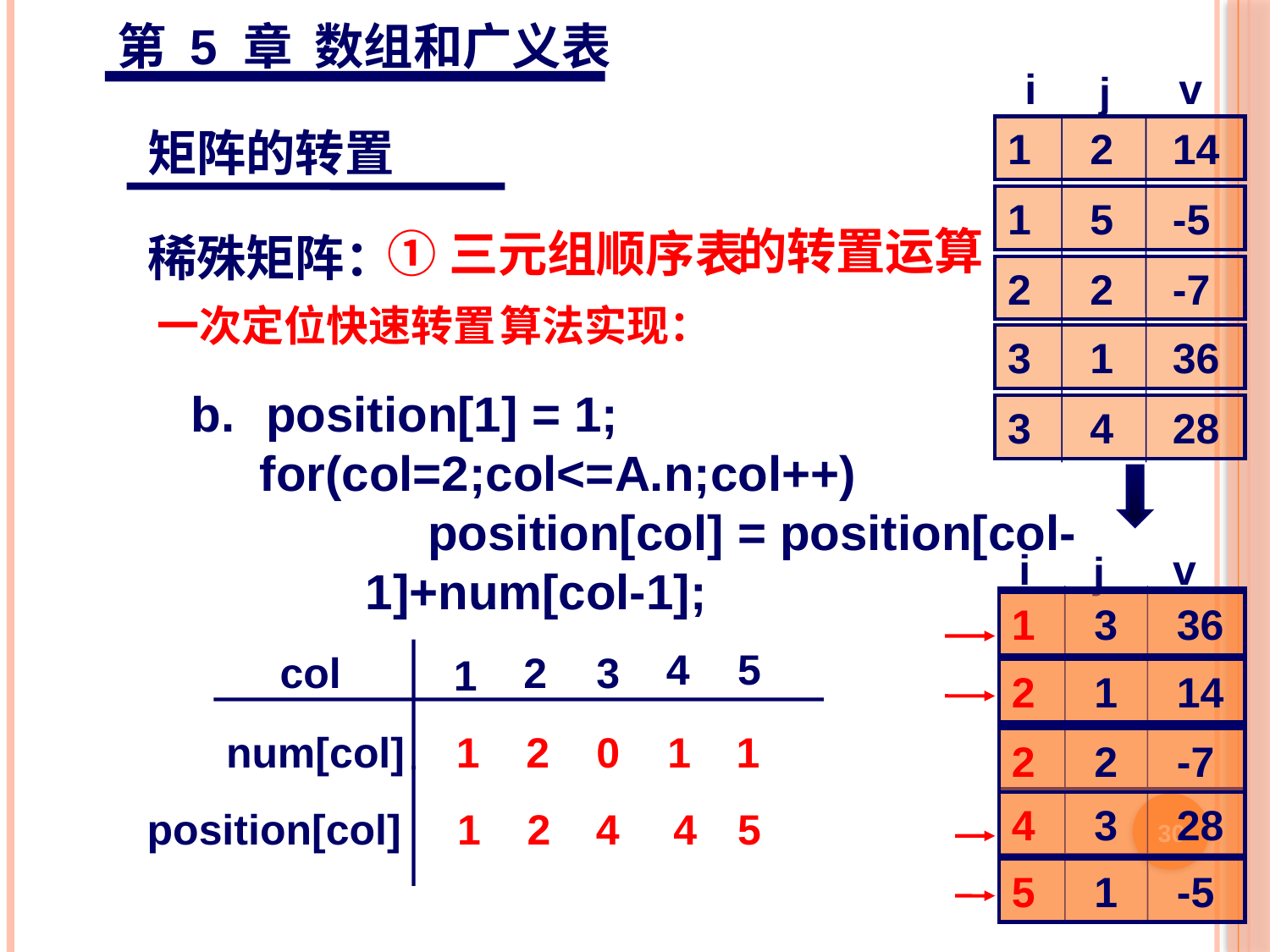

第 5 章  数组和广义表
i
v
j
1     2     14

1     5     -5
2     2     -7
3     1     36
3     4     28

矩阵的转置

稀殊矩阵：
的转置运算
①三元组顺序表
一次定位快速转置
算法实现：
  position[1] = 1;
     for(col=2;col<=A.n;col++)
        position[col] = position[col-1]+num[col-1];

i
v
j

1     3     36
2     1     14
2     2     -7
4     3     28
5     1     -5
4
5
col

2
3
1

num[col]
0
1
0
1
2
0
0
1

1
0

position[col]
1
2
4
4
5
30